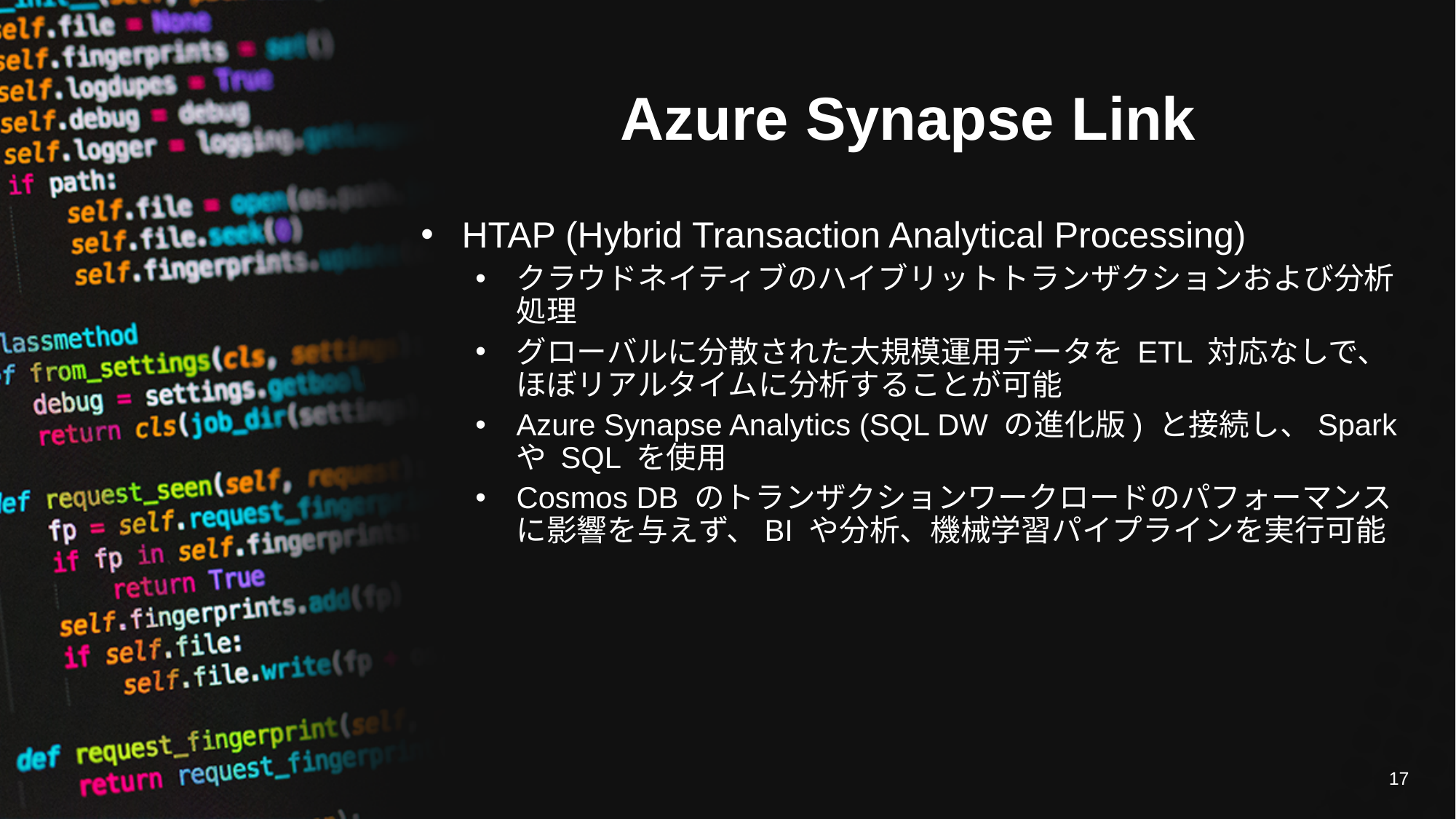

# Azure Synapse Link
HTAP (Hybrid Transaction Analytical Processing)
クラウドネイティブのハイブリットトランザクションおよび分析処理
グローバルに分散された大規模運用データを ETL 対応なしで、ほぼリアルタイムに分析することが可能
Azure Synapse Analytics (SQL DW の進化版) と接続し、Spark  や SQL を使用
Cosmos DB のトランザクションワークロードのパフォーマンスに影響を与えず、BI や分析、機械学習パイプラインを実行可能
17